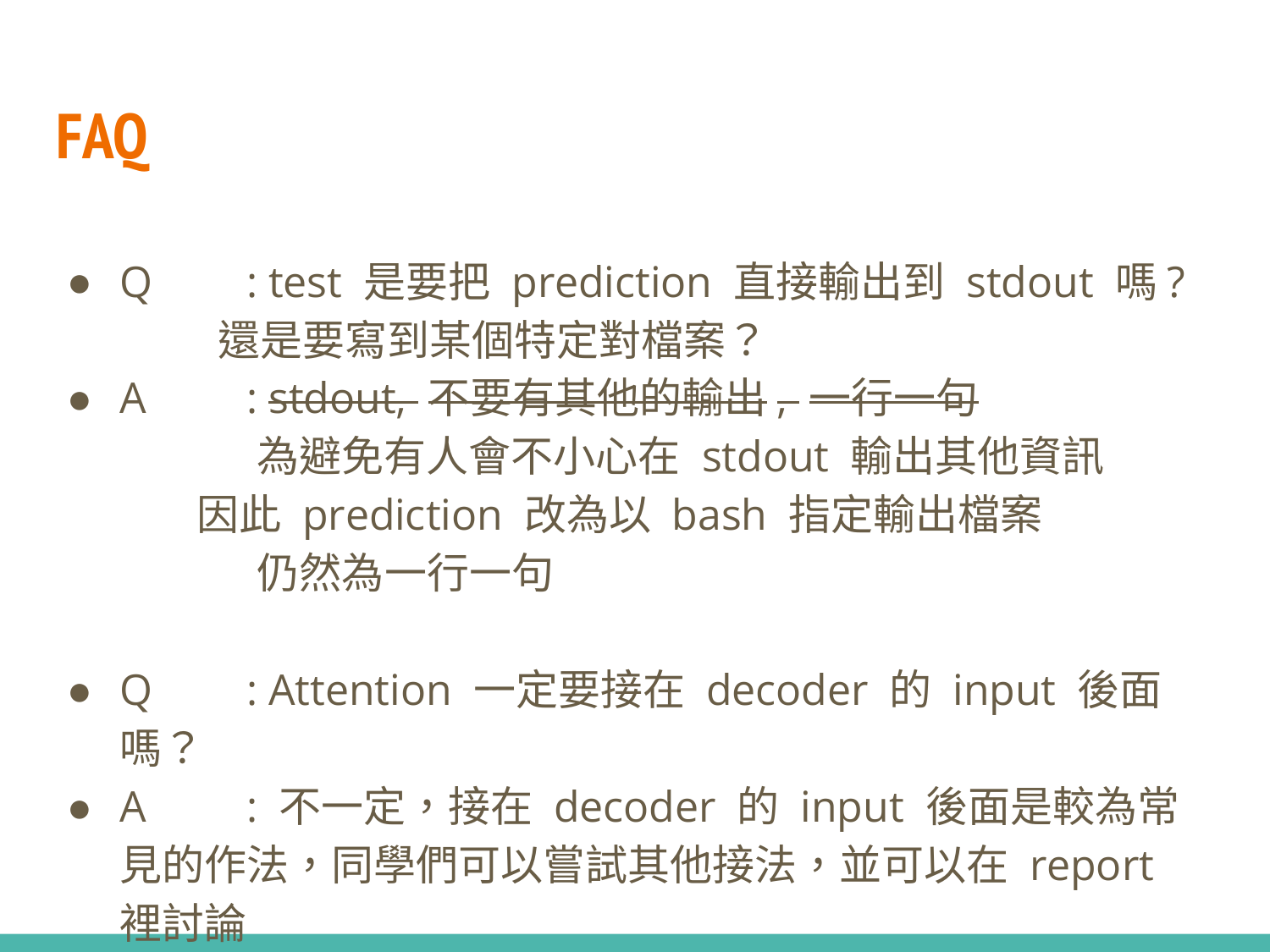

# FAQ
Q	: test 是要把 prediction 直接輸出到 stdout 嗎?
        還是要寫到某個特定對檔案？
A	: stdout, 不要有其他的輸出, 一行一句
	 為避免有人會不小心在 stdout 輸出其他資訊
       因此 prediction 改為以 bash 指定輸出檔案
	 仍然為一行一句

Q	: Attention 一定要接在 decoder 的 input 後面嗎？
A	: 不一定，接在 decoder 的 input 後面是較為常見的作法，同學們可以嘗試其他接法，並可以在 report 裡討論